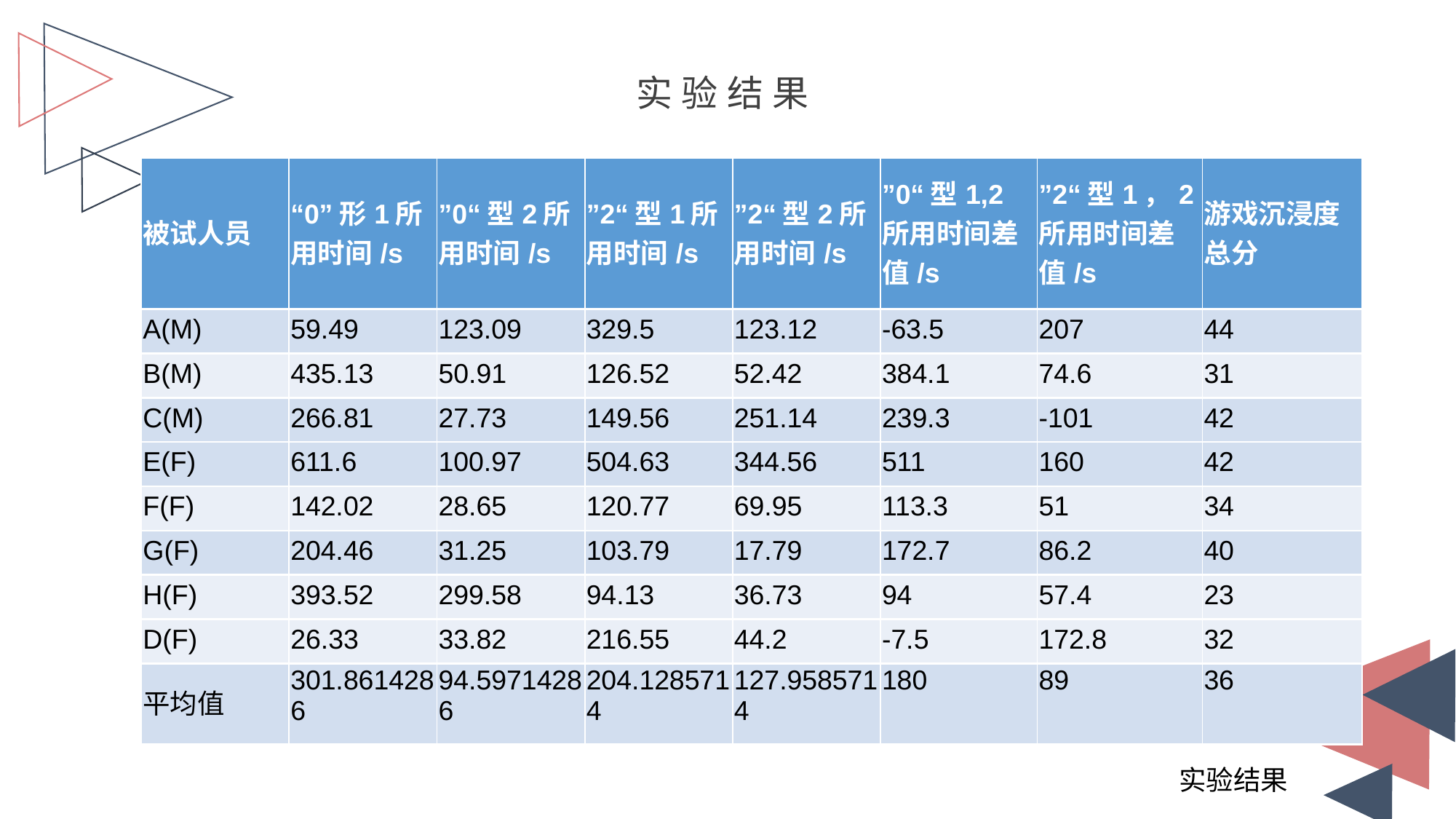

实验结果
| 被试人员 | “0”形1所用时间/s | ”0“型2所用时间/s | ”2“型1所用时间/s | ”2“型2所用时间/s | ”0“型1,2所用时间差值/s | ”2“型1，2所用时间差值/s | 游戏沉浸度总分 |
| --- | --- | --- | --- | --- | --- | --- | --- |
| A(M) | 59.49 | 123.09 | 329.5 | 123.12 | -63.5 | 207 | 44 |
| B(M) | 435.13 | 50.91 | 126.52 | 52.42 | 384.1 | 74.6 | 31 |
| C(M) | 266.81 | 27.73 | 149.56 | 251.14 | 239.3 | -101 | 42 |
| E(F) | 611.6 | 100.97 | 504.63 | 344.56 | 511 | 160 | 42 |
| F(F) | 142.02 | 28.65 | 120.77 | 69.95 | 113.3 | 51 | 34 |
| G(F) | 204.46 | 31.25 | 103.79 | 17.79 | 172.7 | 86.2 | 40 |
| H(F) | 393.52 | 299.58 | 94.13 | 36.73 | 94 | 57.4 | 23 |
| D(F) | 26.33 | 33.82 | 216.55 | 44.2 | -7.5 | 172.8 | 32 |
| 平均值 | 301.8614286 | 94.59714286 | 204.1285714 | 127.9585714 | 180 | 89 | 36 |
实验结果